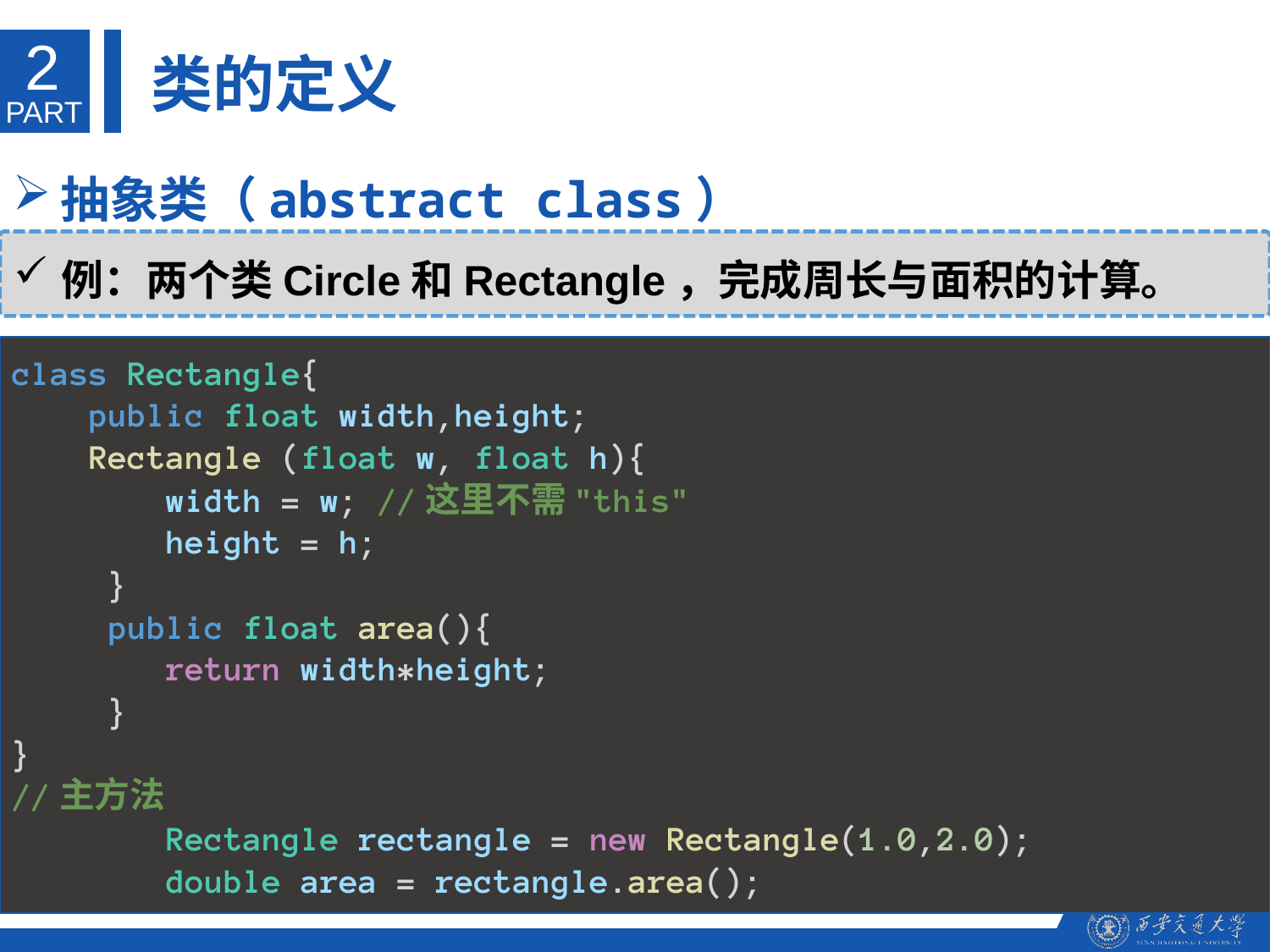

2
类的定义
PART
抽象类（abstract class）

例：两个类Circle和Rectangle，完成周长与面积的计算。
class Rectangle{
    public float width,height;
    Rectangle (float w, float h){
        width = w; //这里不需"this"
        height = h;
     }
     public float area(){
        return width*height;
     }
}
//主方法
        Rectangle rectangle = new Rectangle(1.0,2.0);
        double area = rectangle.area();